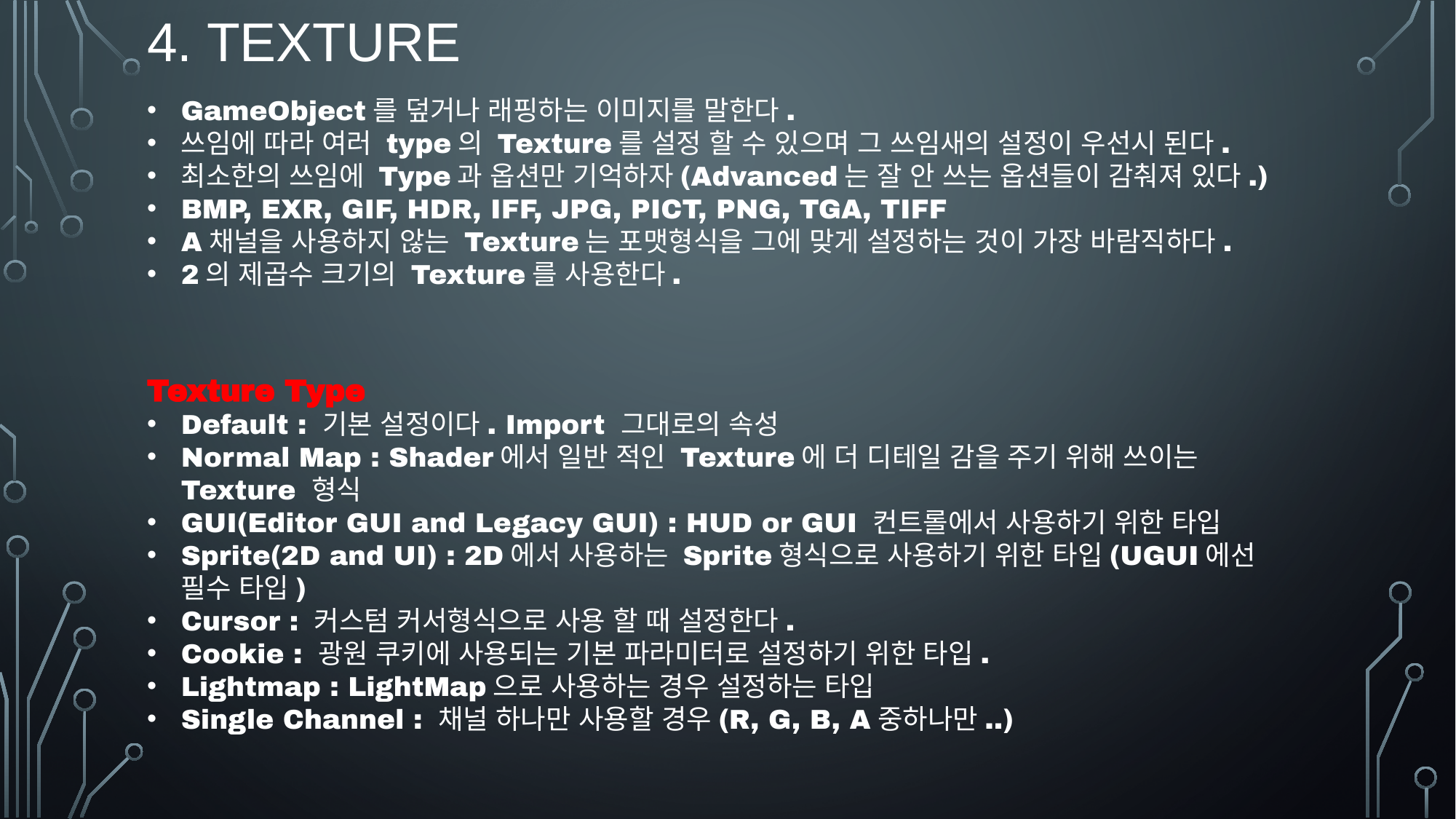

# 4. Texture
GameObject를 덮거나 래핑하는 이미지를 말한다.
쓰임에 따라 여러 type의 Texture를 설정 할 수 있으며 그 쓰임새의 설정이 우선시 된다.
최소한의 쓰임에 Type과 옵션만 기억하자(Advanced는 잘 안 쓰는 옵션들이 감춰져 있다.)
BMP, EXR, GIF, HDR, IFF, JPG, PICT, PNG, TGA, TIFF
A채널을 사용하지 않는 Texture는 포맷형식을 그에 맞게 설정하는 것이 가장 바람직하다.
2의 제곱수 크기의 Texture를 사용한다.
Texture Type
Default : 기본 설정이다. Import 그대로의 속성
Normal Map : Shader에서 일반 적인 Texture에 더 디테일 감을 주기 위해 쓰이는 Texture 형식
GUI(Editor GUI and Legacy GUI) : HUD or GUI 컨트롤에서 사용하기 위한 타입
Sprite(2D and UI) : 2D에서 사용하는 Sprite형식으로 사용하기 위한 타입(UGUI에선 필수 타입)
Cursor : 커스텀 커서형식으로 사용 할 때 설정한다.
Cookie : 광원 쿠키에 사용되는 기본 파라미터로 설정하기 위한 타입.
Lightmap : LightMap으로 사용하는 경우 설정하는 타입
Single Channel : 채널 하나만 사용할 경우(R, G, B, A중하나만..)